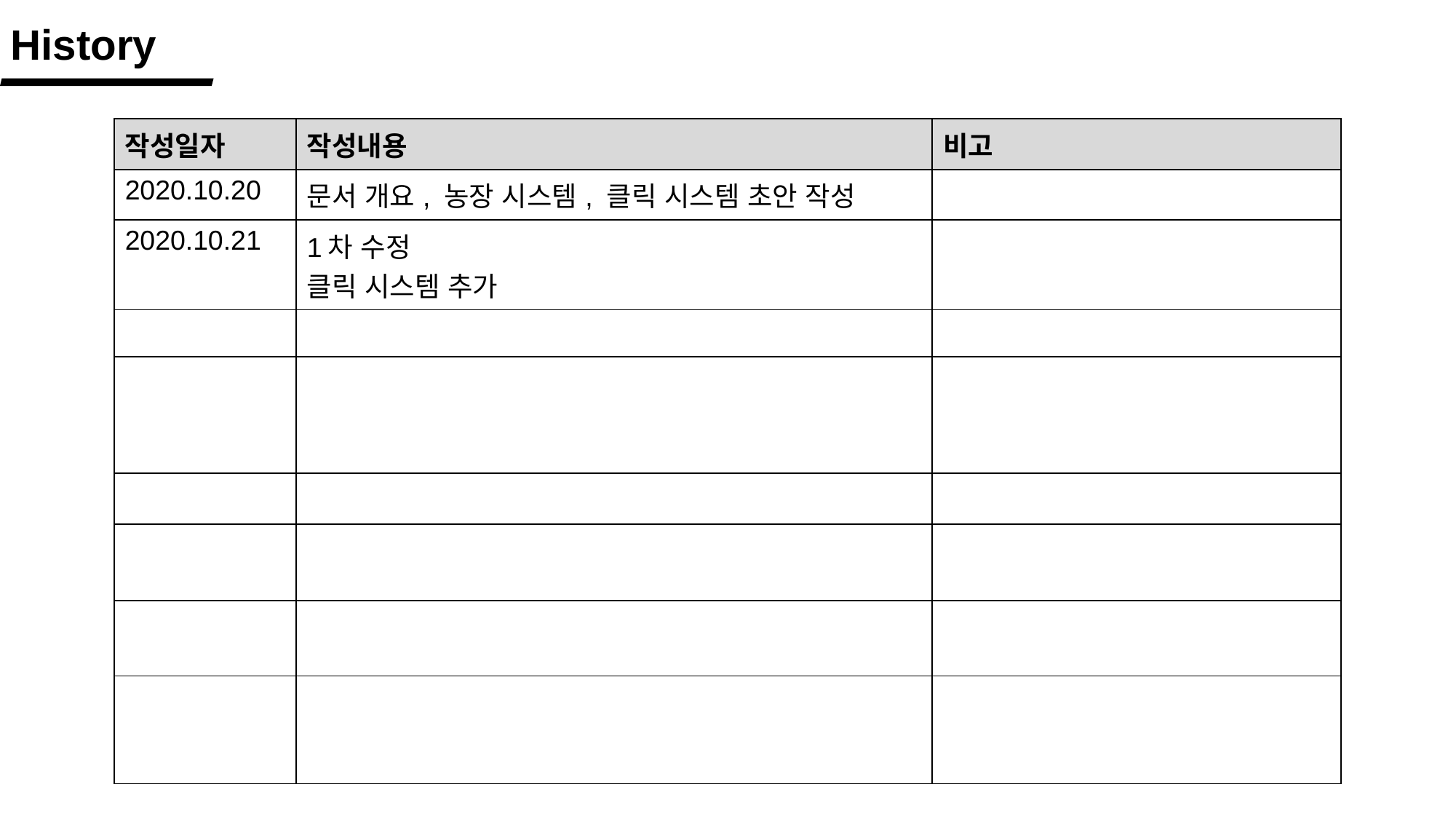

History

| 작성일자 | 작성내용 | 비고 |
| --- | --- | --- |
| 2020.10.20 | 문서 개요, 농장 시스템, 클릭 시스템 초안 작성 |  |
| 2020.10.21 | 1차 수정 클릭 시스템 추가 |  |
|  |  |  |
|  |  |  |
|  |  |  |
|  |  |  |
|  |  |  |
|  |  |  |